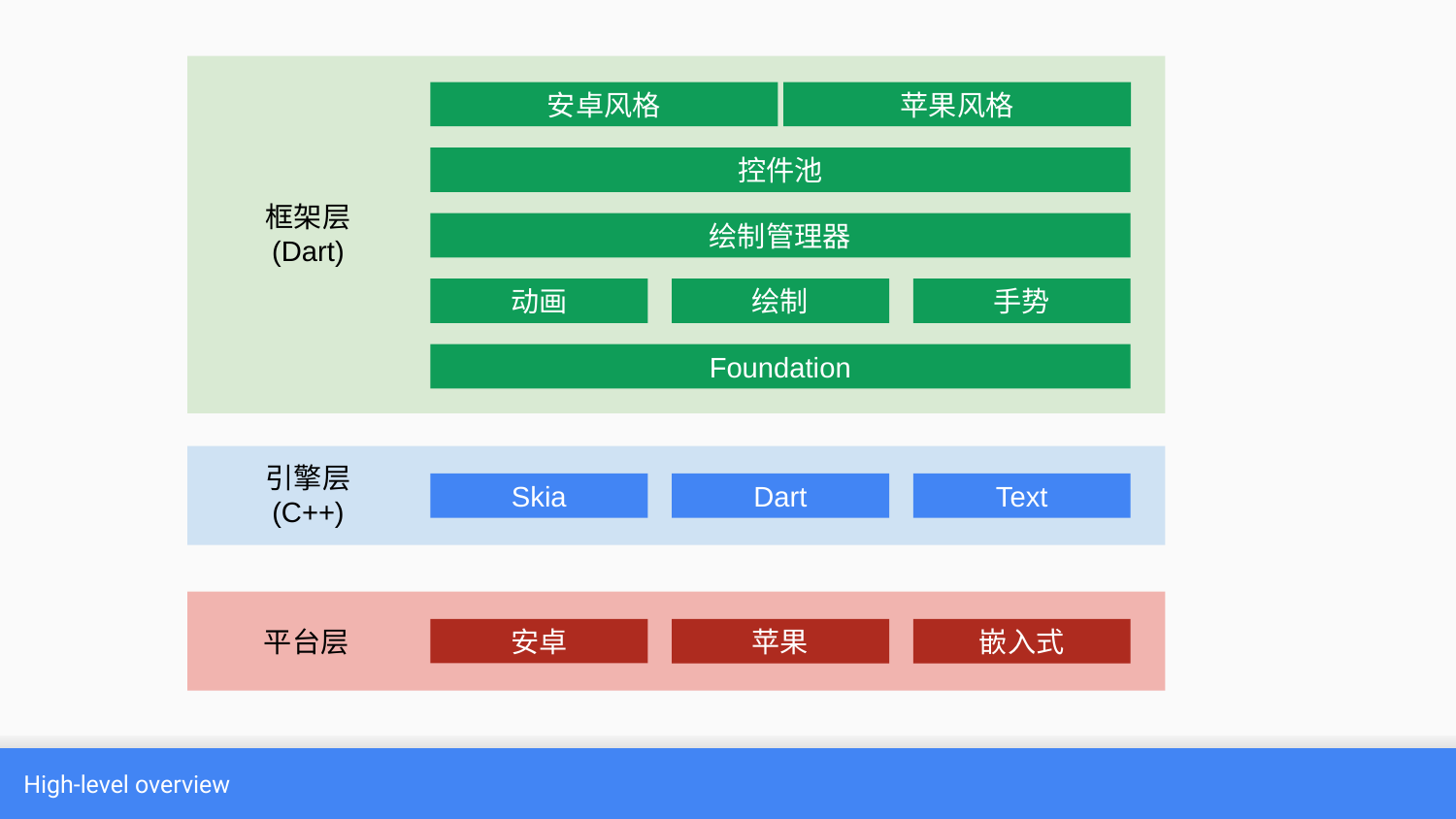

安卓风格
苹果风格
控件池
框架层
(Dart)
绘制管理器
动画
绘制
手势
Foundation

引擎层
(C++)
Skia
Dart
Text

平台层
安卓
苹果
嵌入式
High-level overview